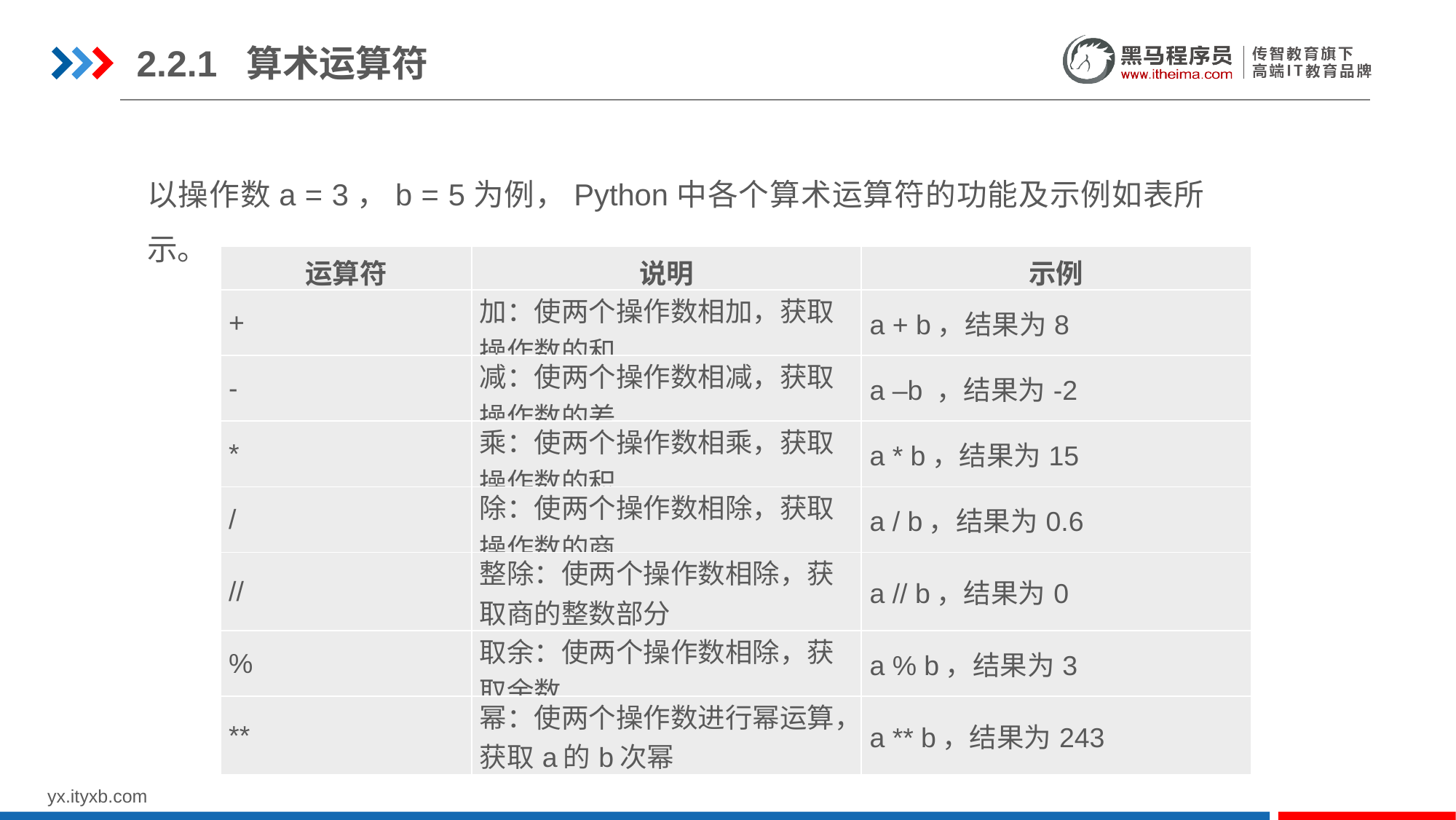

2.2.1  算术运算符
以操作数a = 3，b = 5为例，Python中各个算术运算符的功能及示例如表所示。
| 运算符 | 说明 | 示例 |
| --- | --- | --- |
| + | 加：使两个操作数相加，获取操作数的和 | a + b，结果为8 |
| - | 减：使两个操作数相减，获取操作数的差 | a –b ，结果为-2 |
| \* | 乘：使两个操作数相乘，获取操作数的积 | a \* b，结果为15 |
| / | 除：使两个操作数相除，获取操作数的商 | a / b，结果为0.6 |
| // | 整除：使两个操作数相除，获取商的整数部分 | a // b，结果为0 |
| % | 取余：使两个操作数相除，获取余数 | a % b，结果为3 |
| \*\* | 幂：使两个操作数进行幂运算，获取a的b次幂 | a \*\* b，结果为243 |